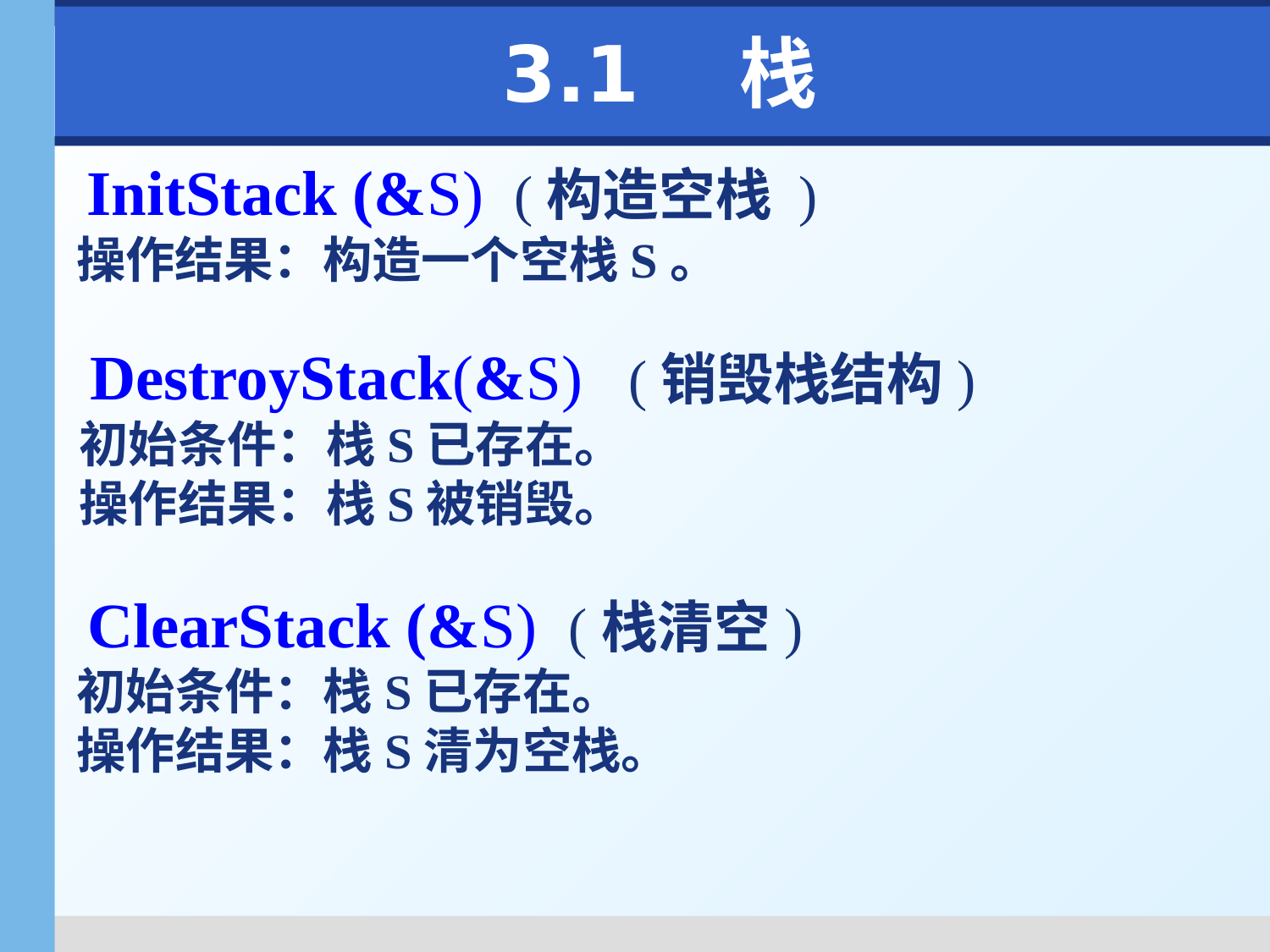

# 3.1   栈
 InitStack (&S)  (构造空栈 )
操作结果：构造一个空栈S。
 DestroyStack(&S)   (销毁栈结构)
初始条件：栈S已存在。
操作结果：栈S被销毁。
 ClearStack (&S)  (栈清空)
初始条件：栈S已存在。
操作结果：栈S清为空栈。